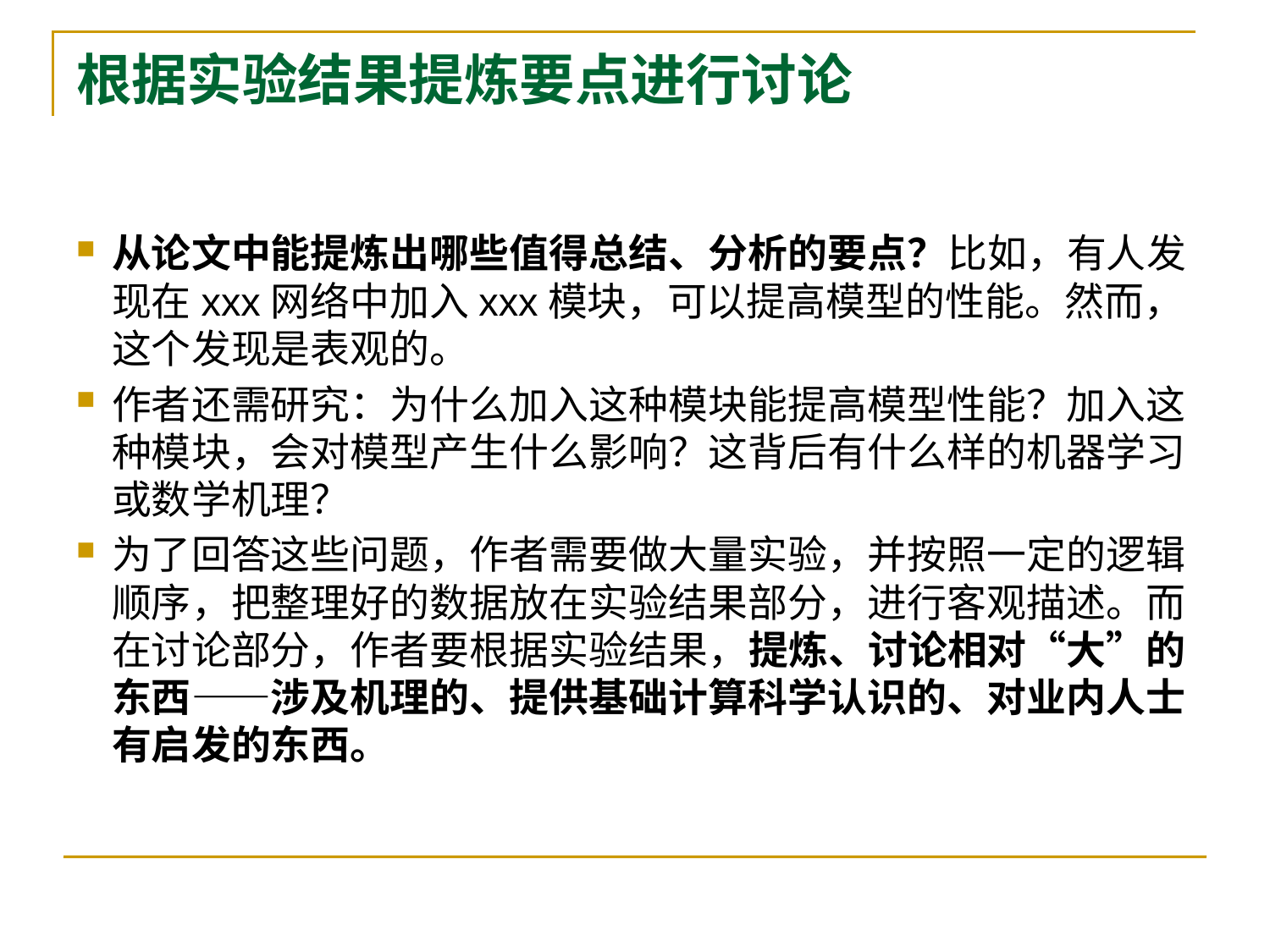

# 根据实验结果提炼要点进行讨论
从论文中能提炼出哪些值得总结、分析的要点？比如，有人发现在xxx网络中加入xxx模块，可以提高模型的性能。然而，这个发现是表观的。
作者还需研究：为什么加入这种模块能提高模型性能？加入这种模块，会对模型产生什么影响？这背后有什么样的机器学习或数学机理？
为了回答这些问题，作者需要做大量实验，并按照一定的逻辑顺序，把整理好的数据放在实验结果部分，进行客观描述。而在讨论部分，作者要根据实验结果，提炼、讨论相对“大”的东西——涉及机理的、提供基础计算科学认识的、对业内人士有启发的东西。